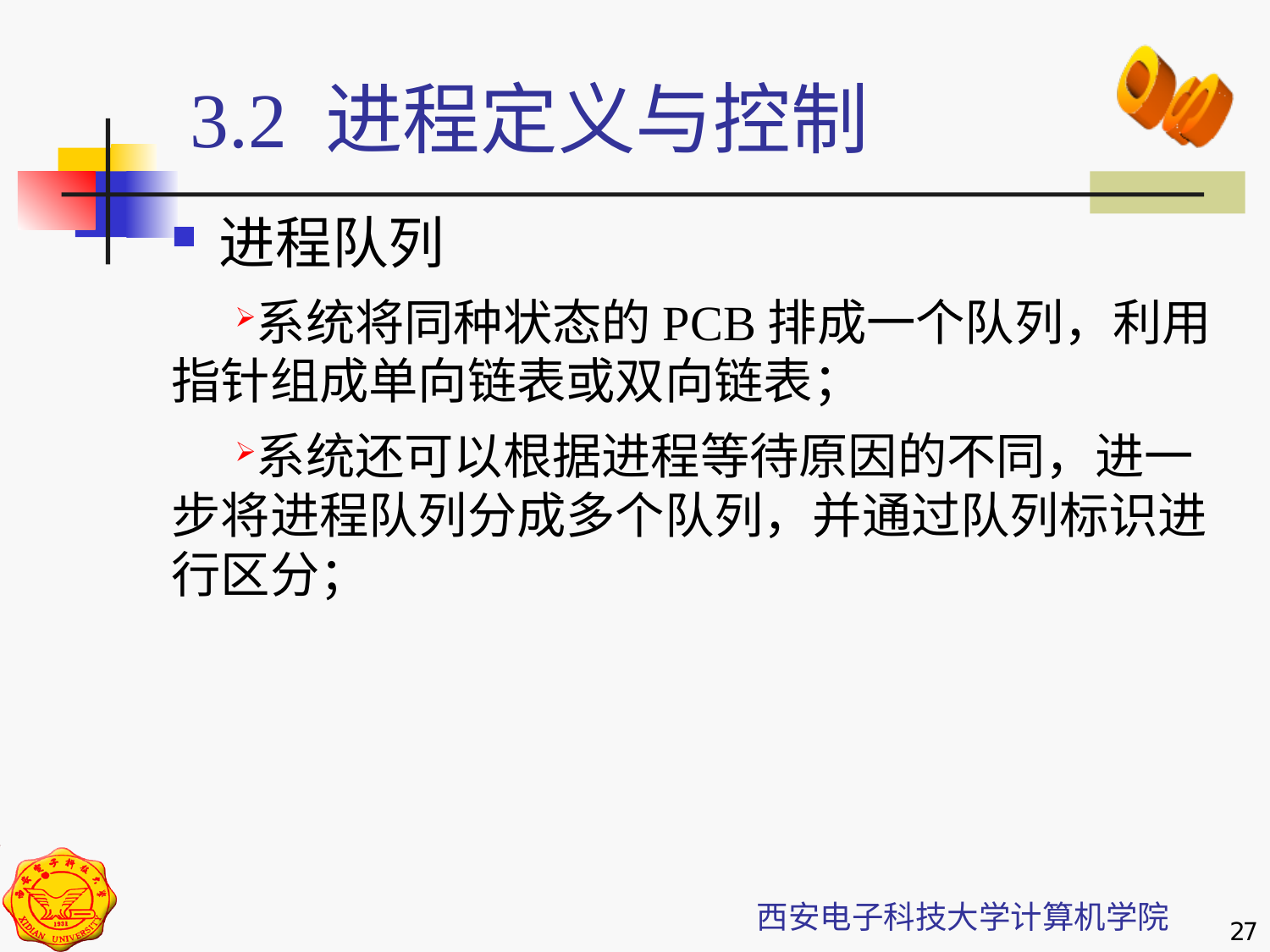

3.2 进程定义与控制
进程队列
系统将同种状态的PCB排成一个队列，利用指针组成单向链表或双向链表；
系统还可以根据进程等待原因的不同，进一步将进程队列分成多个队列，并通过队列标识进行区分；

27